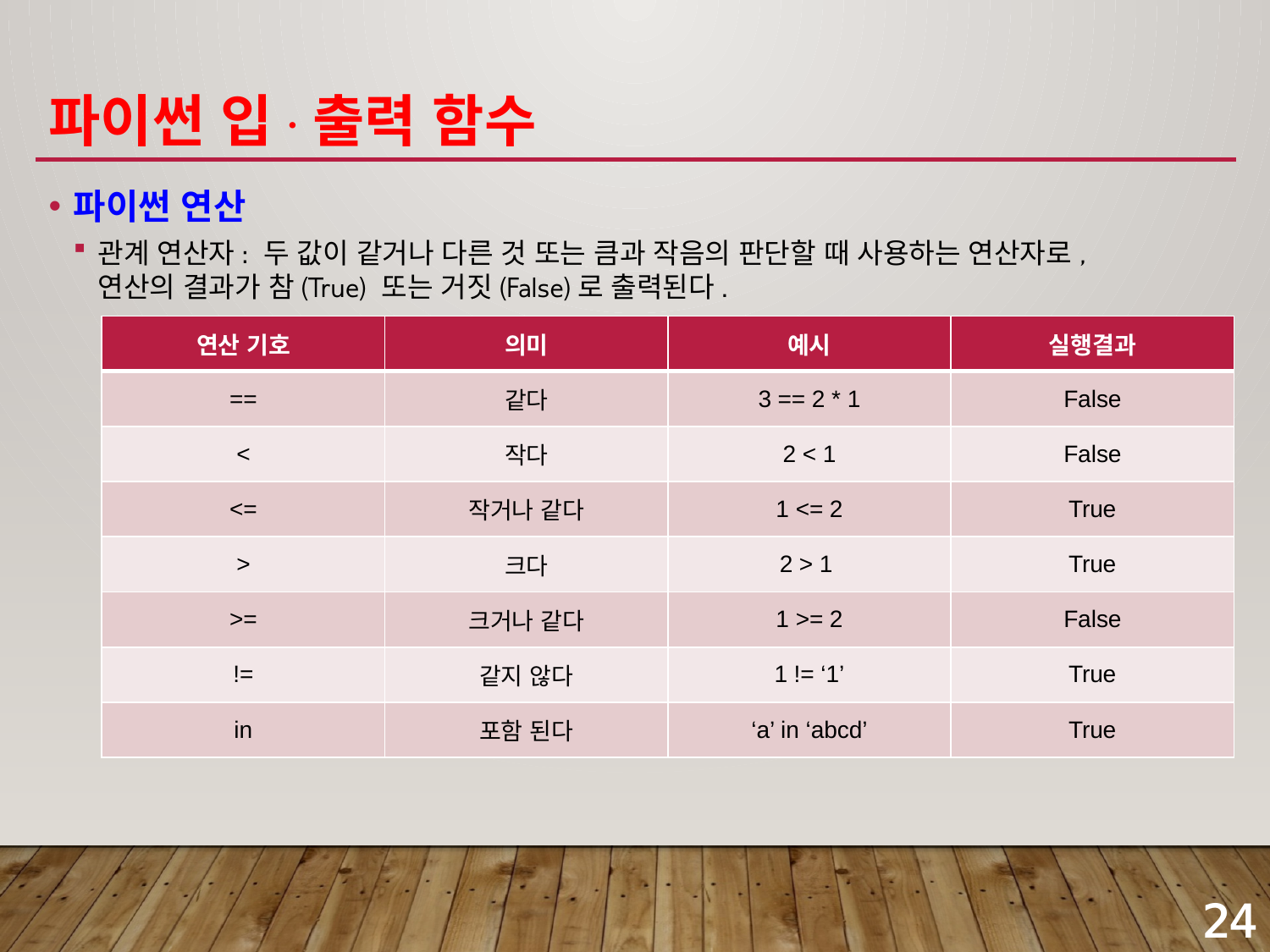

# 파이썬 입·출력 함수
파이썬 연산
관계 연산자: 두 값이 같거나 다른 것 또는 큼과 작음의 판단할 때 사용하는 연산자로,
연산의 결과가 참(True) 또는 거짓(False)로 출력된다.
| 연산 기호 | 의미 | 예시 | 실행결과 |
| --- | --- | --- | --- |
| == | 같다 | 3 == 2 \* 1 | False |
| < | 작다 | 2 < 1 | False |
| <= | 작거나 같다 | 1 <= 2 | True |
| > | 크다 | 2 > 1 | True |
| >= | 크거나 같다 | 1 >= 2 | False |
| != | 같지 않다 | 1 != ‘1’ | True |
| in | 포함 된다 | ‘a’ in ‘abcd’ | True |